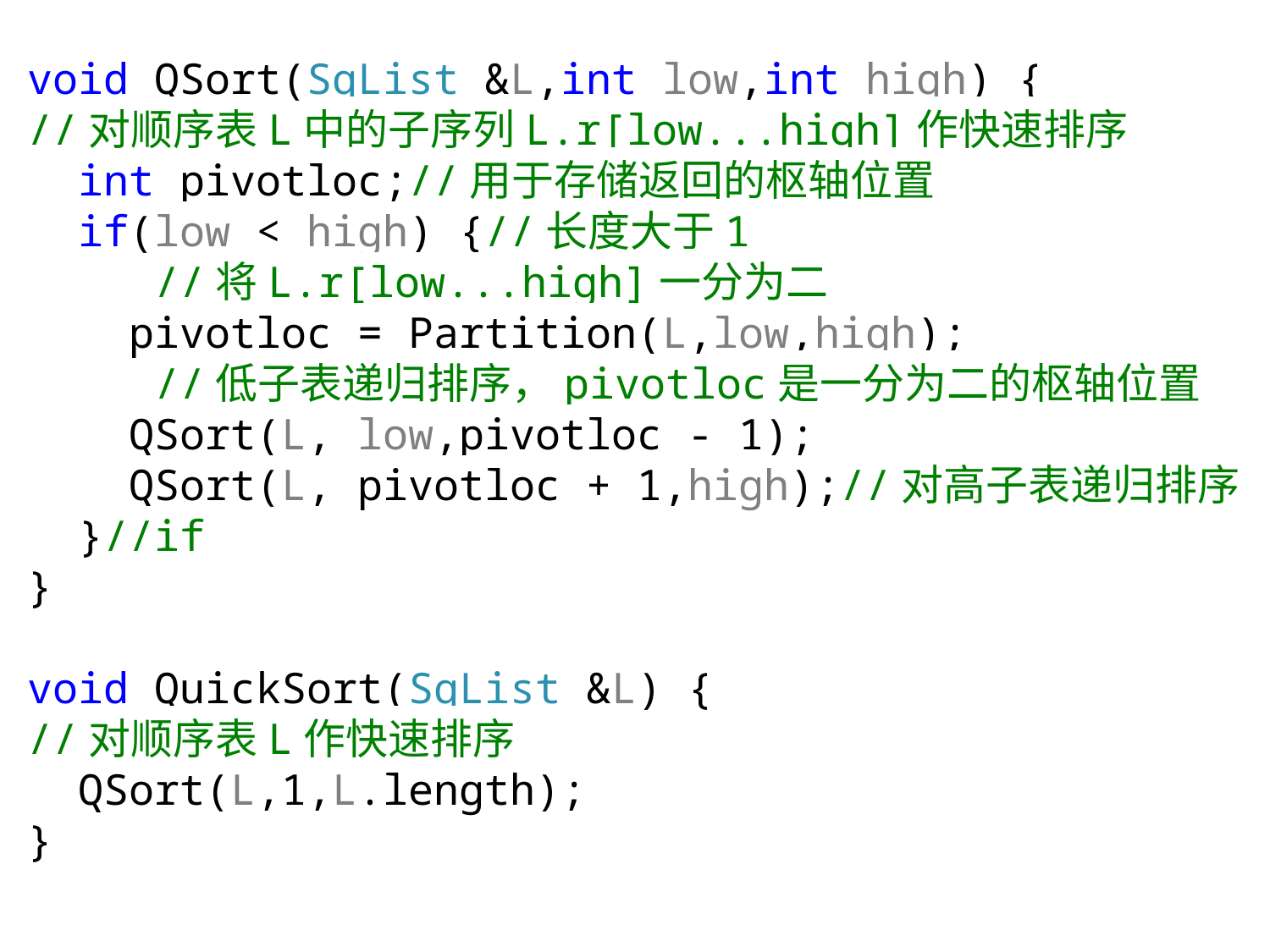

void QSort(SqList &L,int low,int high) {
//对顺序表L中的子序列L.r[low...high]作快速排序
  int pivotloc;//用于存储返回的枢轴位置
  if(low < high) {//长度大于1
	//将L.r[low...high]一分为二
    pivotloc = Partition(L,low,high);
	//低子表递归排序，pivotloc是一分为二的枢轴位置
    QSort(L, low,pivotloc - 1);
    QSort(L, pivotloc + 1,high);//对高子表递归排序
  }//if
}

void QuickSort(SqList &L) {
//对顺序表L作快速排序
  QSort(L,1,L.length);
}